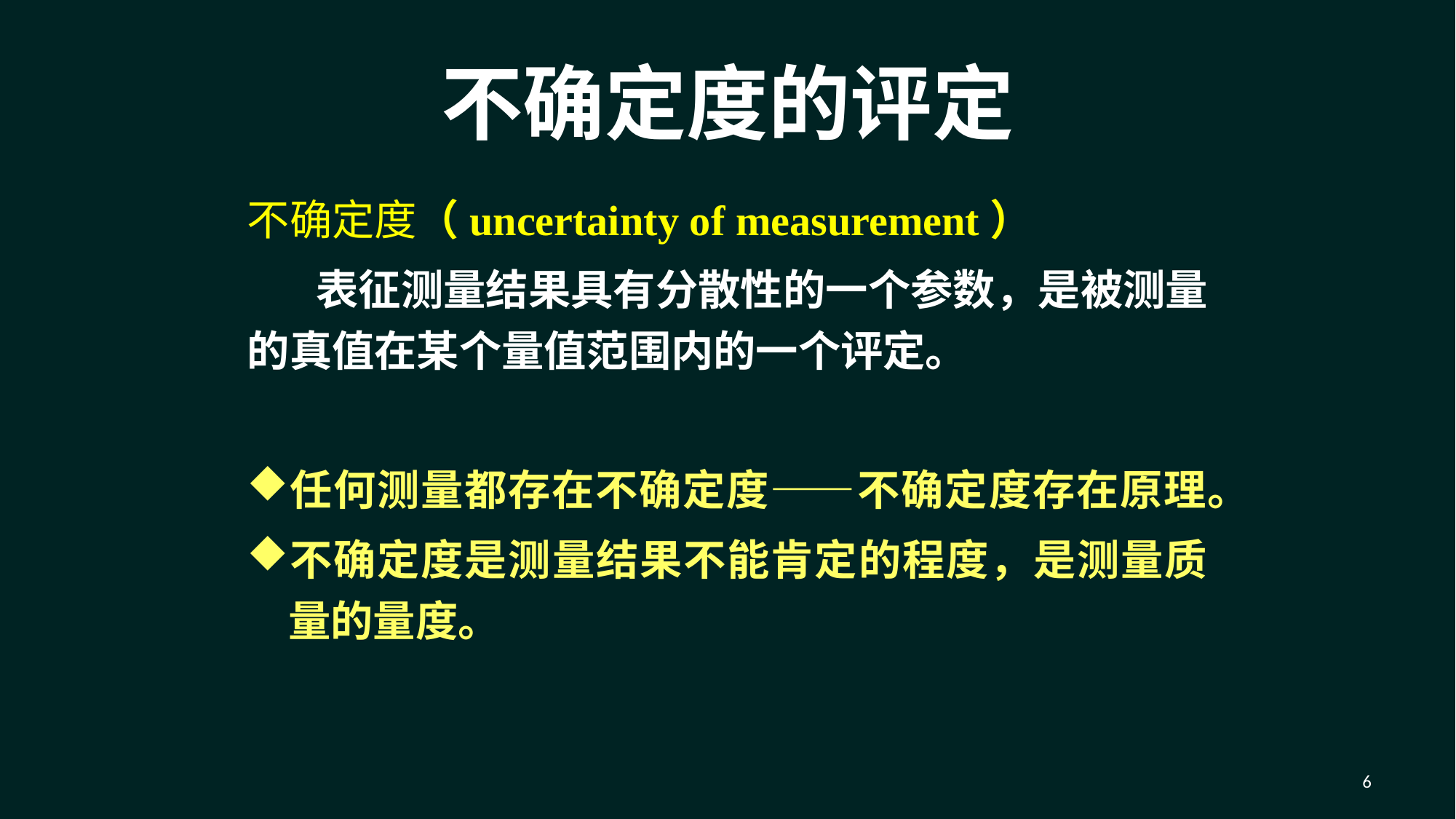

# 不确定度的评定
不确定度（uncertainty of measurement）
      表征测量结果具有分散性的一个参数，是被测量的真值在某个量值范围内的一个评定。

任何测量都存在不确定度——不确定度存在原理。
不确定度是测量结果不能肯定的程度，是测量质量的量度。

6